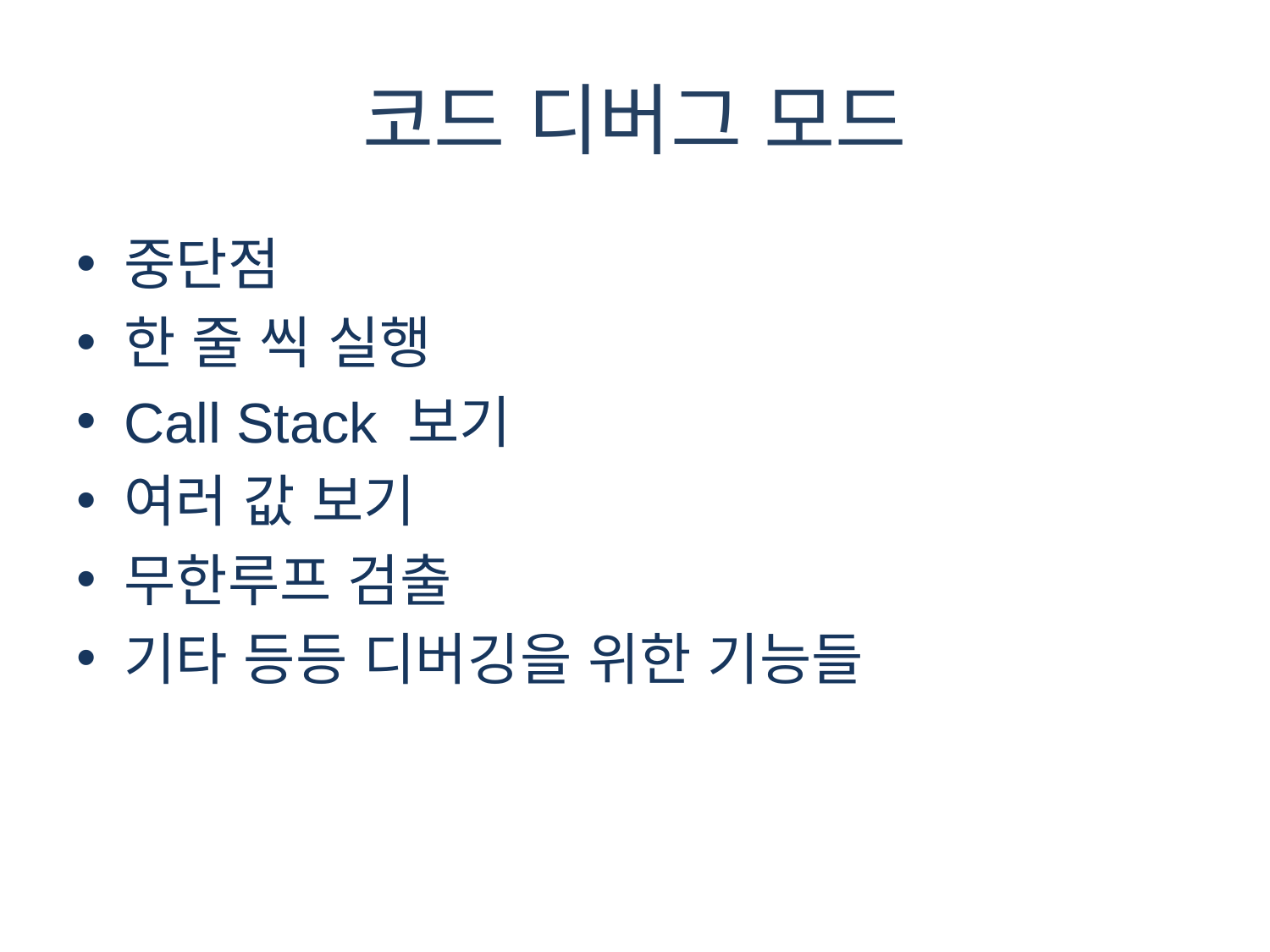

# 코드 디버그 모드
중단점
한 줄 씩 실행
Call Stack 보기
여러 값 보기
무한루프 검출
기타 등등 디버깅을 위한 기능들